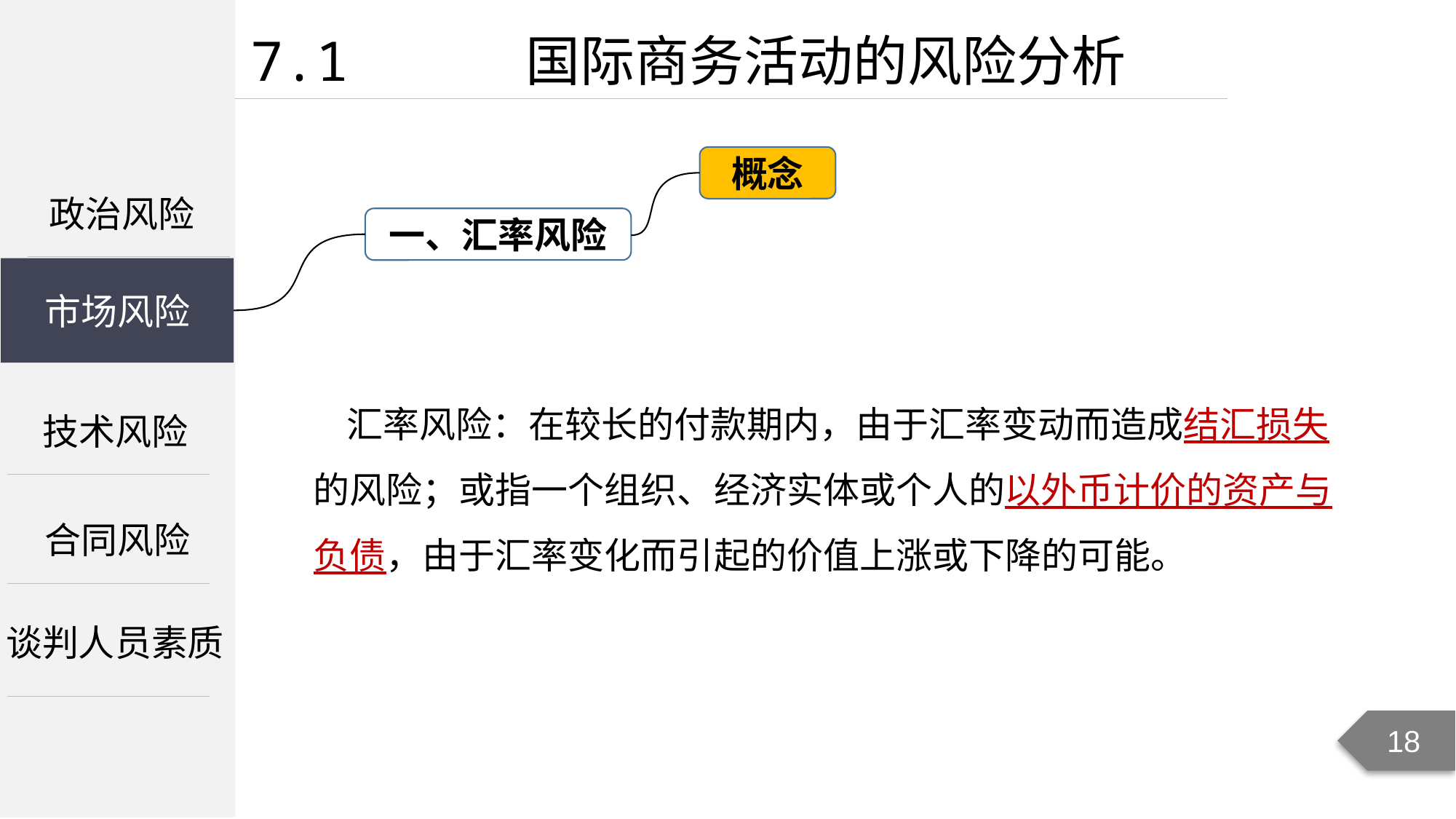

7.1     国际商务活动的风险分析
概念
政治风险
一、汇率风险
市场风险
市场风险
   汇率风险：在较长的付款期内，由于汇率变动而造成结汇损失的风险；或指一个组织、经济实体或个人的以外币计价的资产与负债，由于汇率变化而引起的价值上涨或下降的可能。
技术风险
合同风险
谈判人员素质
18